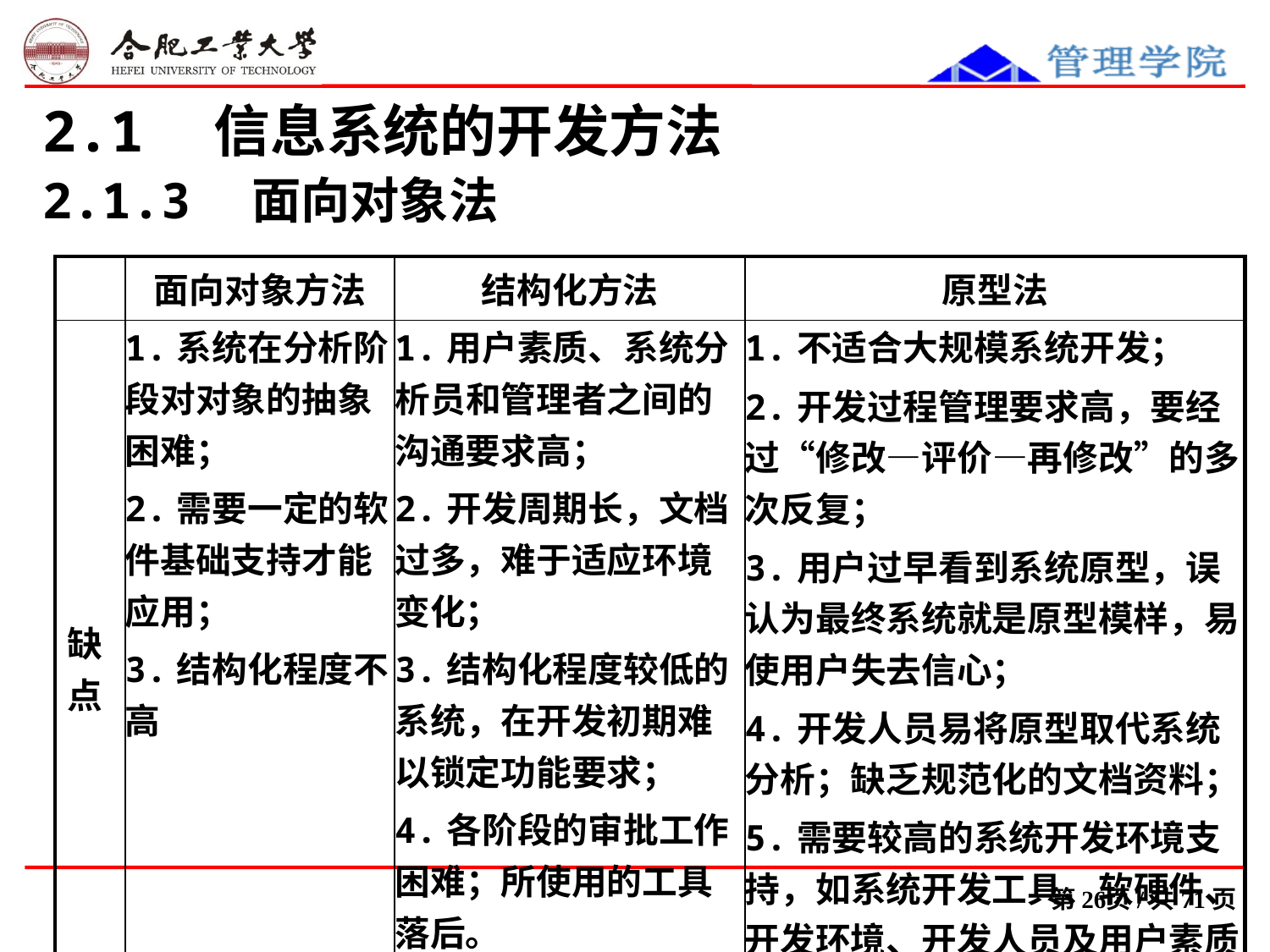

2.1　信息系统的开发方法
2.1.3　面向对象法
|  | 面向对象方法 | 结构化方法 | 原型法 |
| --- | --- | --- | --- |
| 缺点 | 1.系统在分析阶段对对象的抽象困难； 2.需要一定的软件基础支持才能应用； 3.结构化程度不高 | 1.用户素质、系统分析员和管理者之间的沟通要求高； 2.开发周期长，文档过多，难于适应环境变化； 3.结构化程度较低的系统，在开发初期难以锁定功能要求； 4.各阶段的审批工作困难；所使用的工具落后。 | 1.不适合大规模系统开发； 2.开发过程管理要求高，要经过“修改—评价—再修改”的多次反复； 3.用户过早看到系统原型，误认为最终系统就是原型模样，易使用户失去信心； 4.开发人员易将原型取代系统分析；缺乏规范化的文档资料； 5.需要较高的系统开发环境支持，如系统开发工具、软硬件、开发环境、开发人员及用户素质等 |